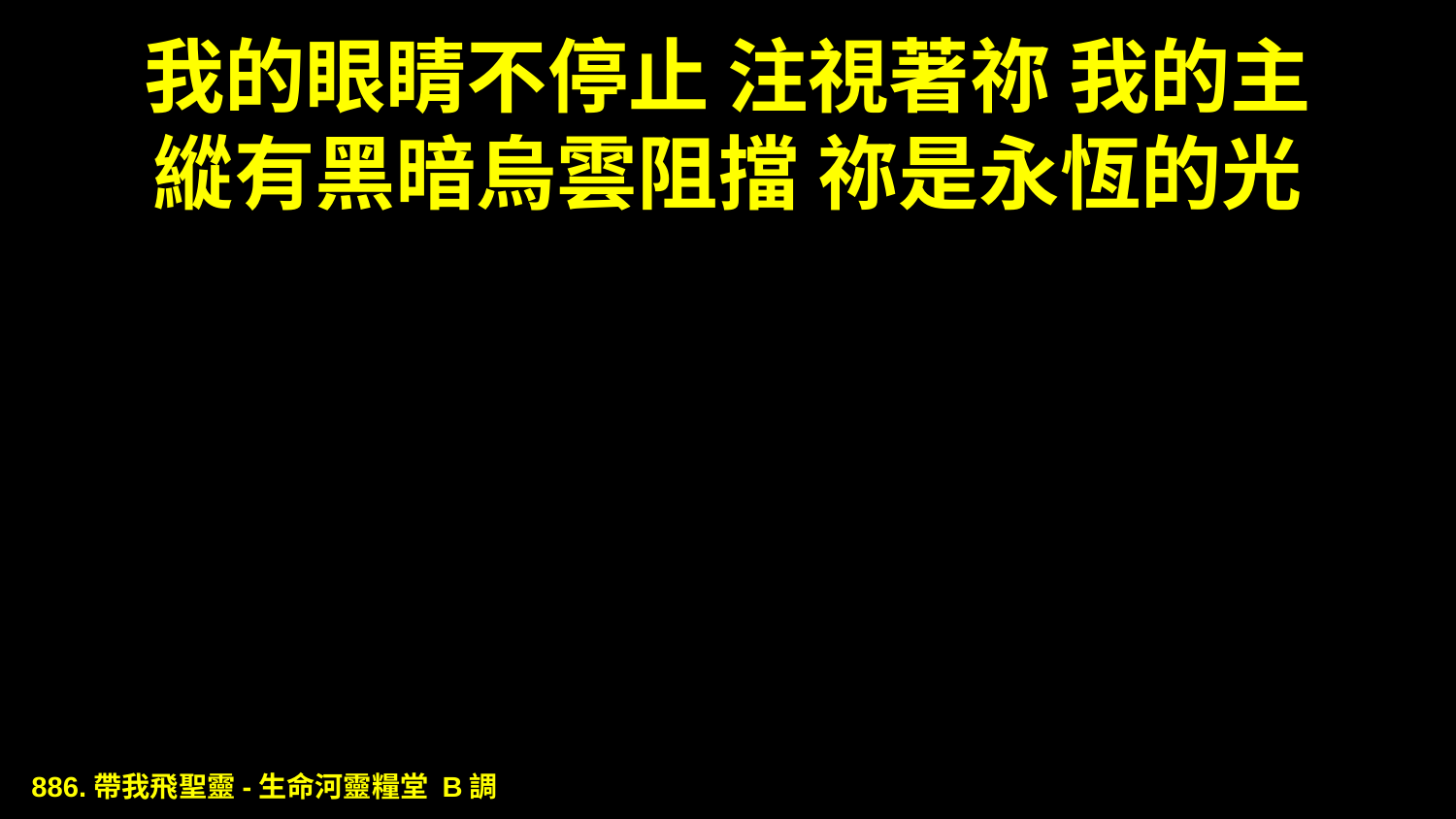

# 我的眼睛不停止 注視著祢 我的主 縱有黑暗烏雲阻擋 祢是永恆的光
886.帶我飛聖靈-生命河靈糧堂 B調